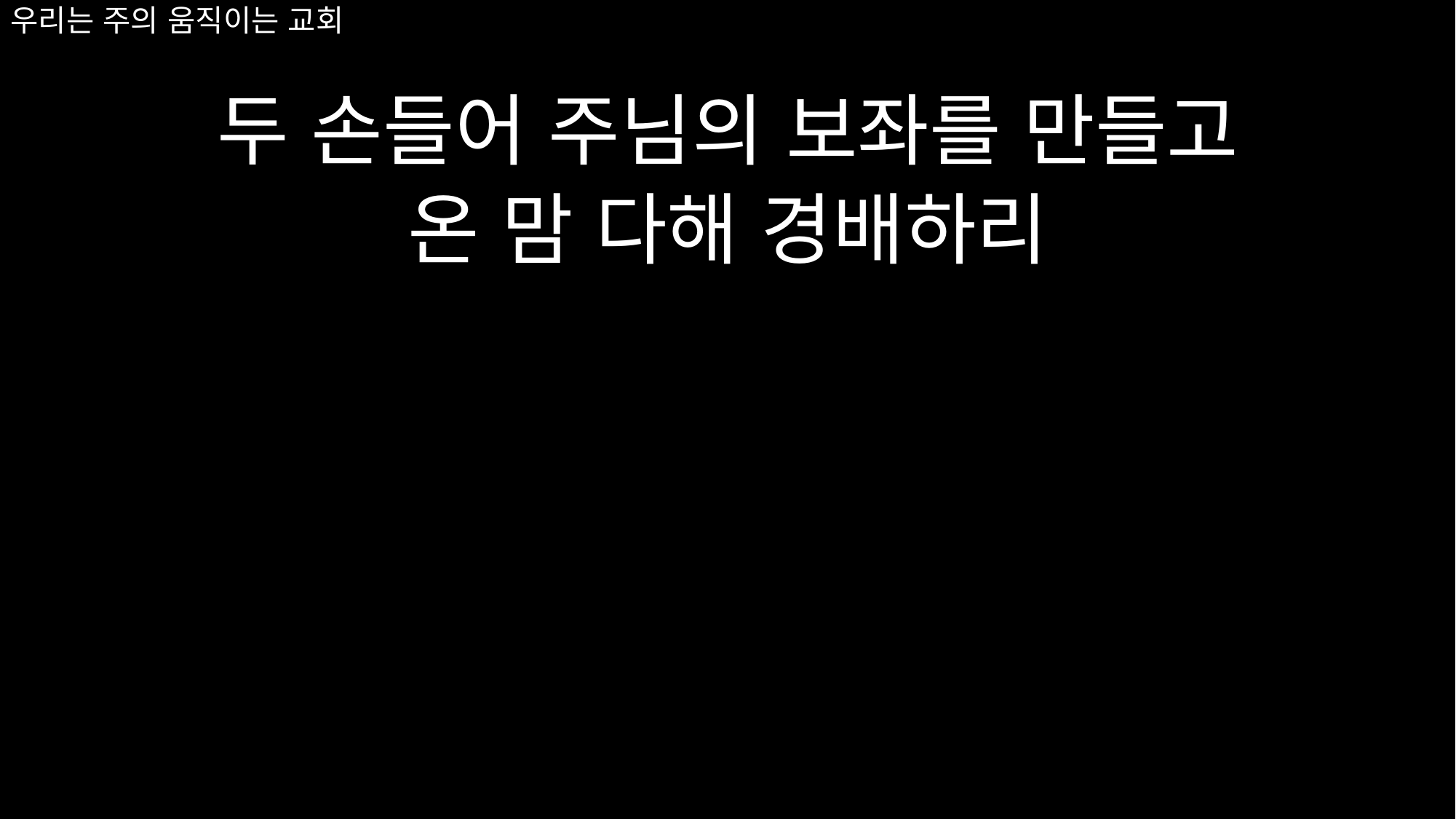

두 손들어 주님의 보좌를 만들고
온 맘 다해 경배하리

# 우리는 주의 움직이는 교회